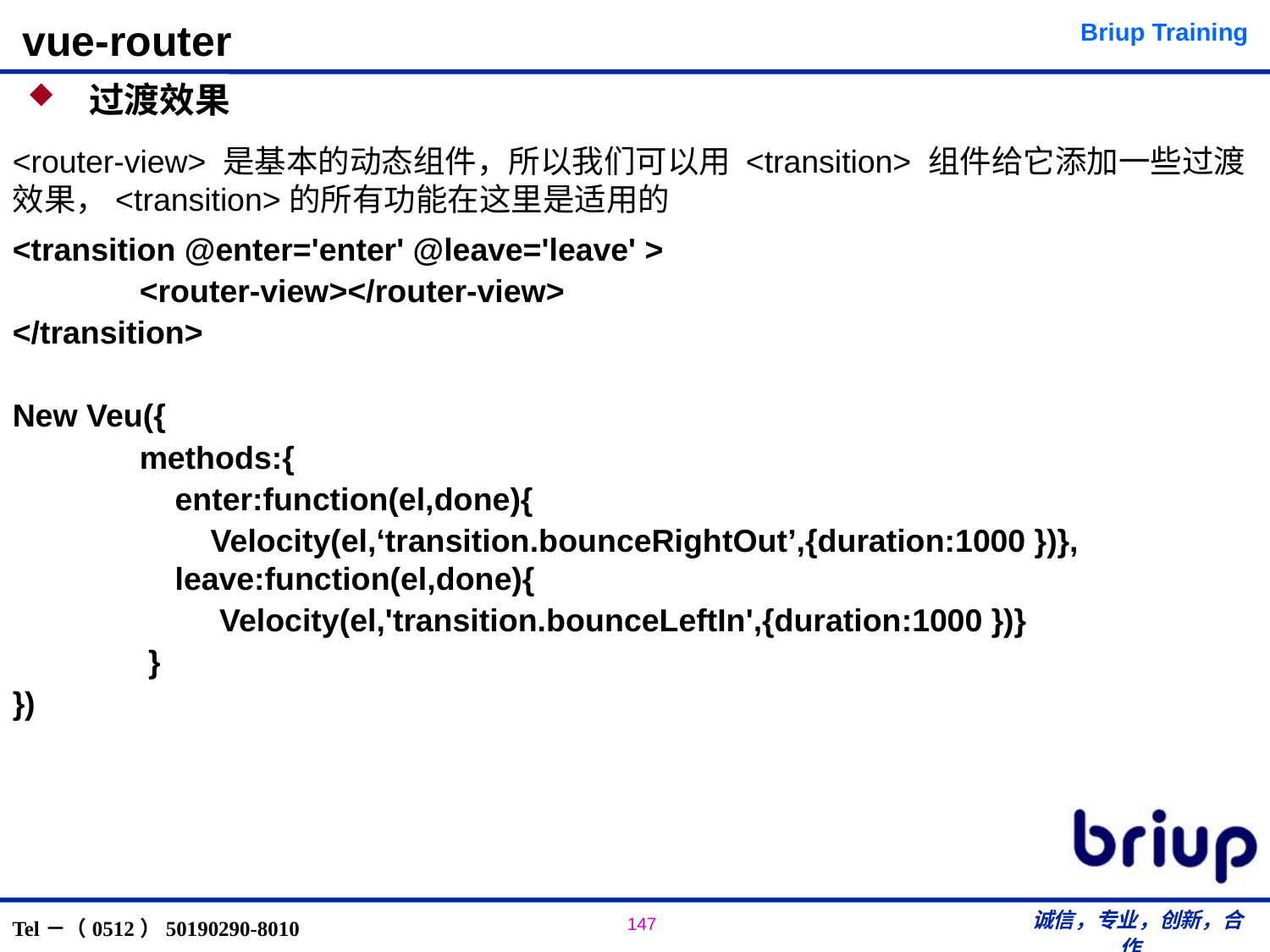

# vue-router
 过渡效果
<router-view> 是基本的动态组件，所以我们可以用 <transition> 组件给它添加一些过渡效果，<transition>的所有功能在这里是适用的
<transition @enter='enter' @leave='leave' >
	<router-view></router-view>
</transition>

New Veu({
	methods:{
	    enter:function(el,done){
	        Velocity(el,‘transition.bounceRightOut’,{duration:1000 })},        	    	    leave:function(el,done){
	         Velocity(el,'transition.bounceLeftIn',{duration:1000 })}
	 }
})